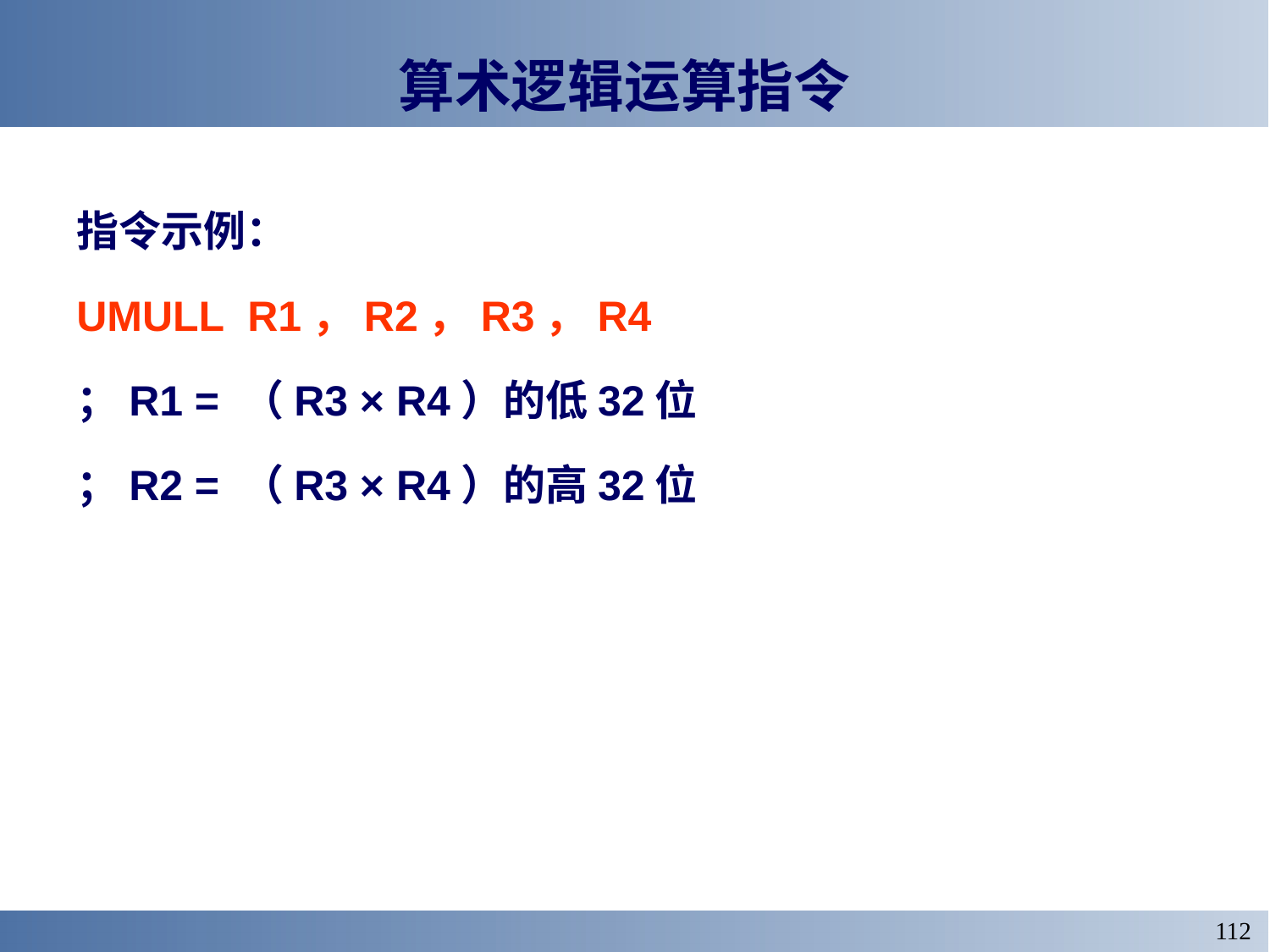

# 算术逻辑运算指令
指令示例：
UMULL  R1，R2，R3，R4
；R1 = （R3 × R4）的低32位
；R2 = （R3 × R4）的高32位